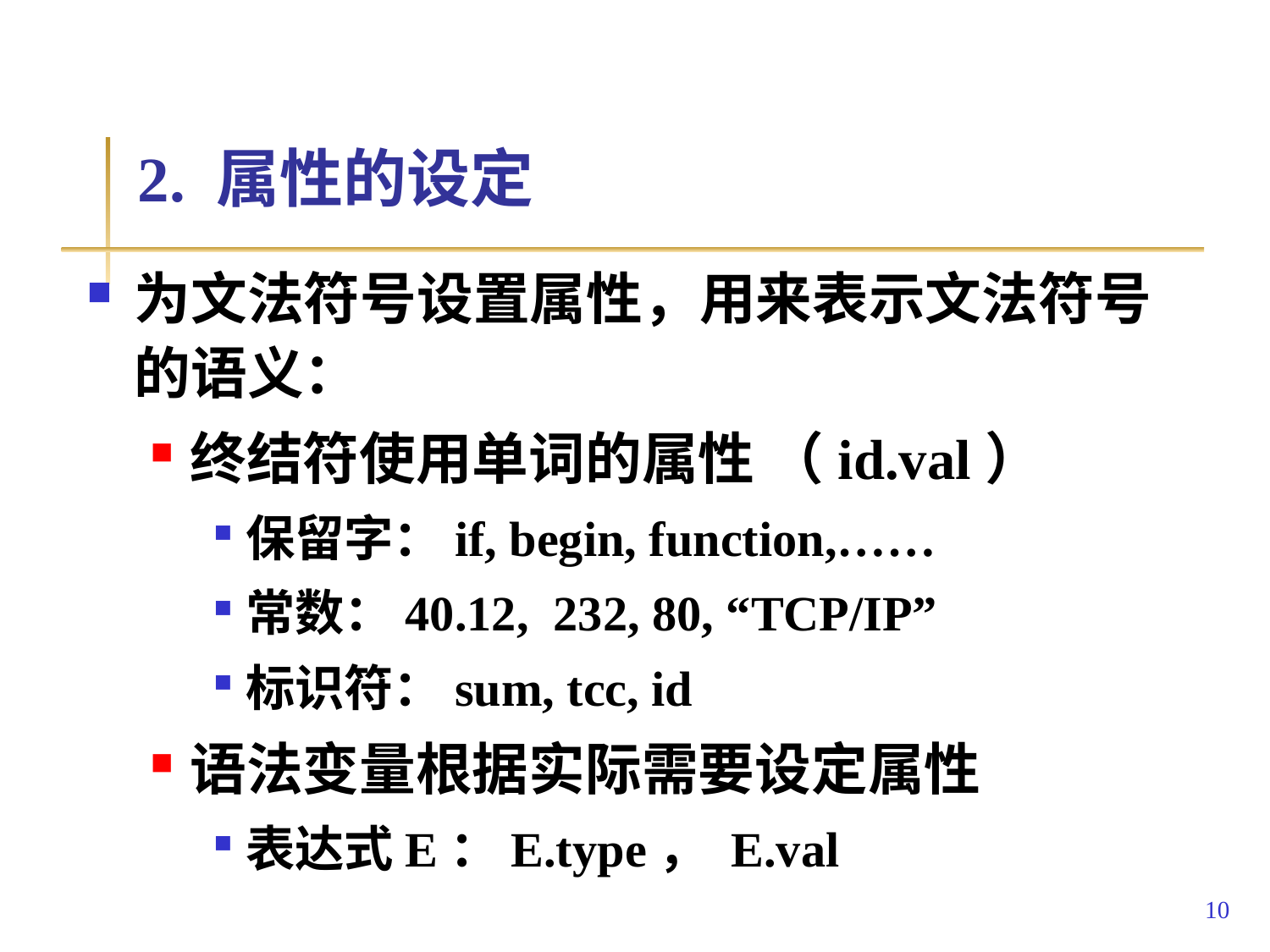

# 2. 属性的设定
为文法符号设置属性，用来表示文法符号的语义：
终结符使用单词的属性 （id.val）
保留字：if, begin, function,……
常数：40.12,  232, 80, “TCP/IP”
标识符：sum, tcc, id
语法变量根据实际需要设定属性
表达式E：E.type， E.val
10